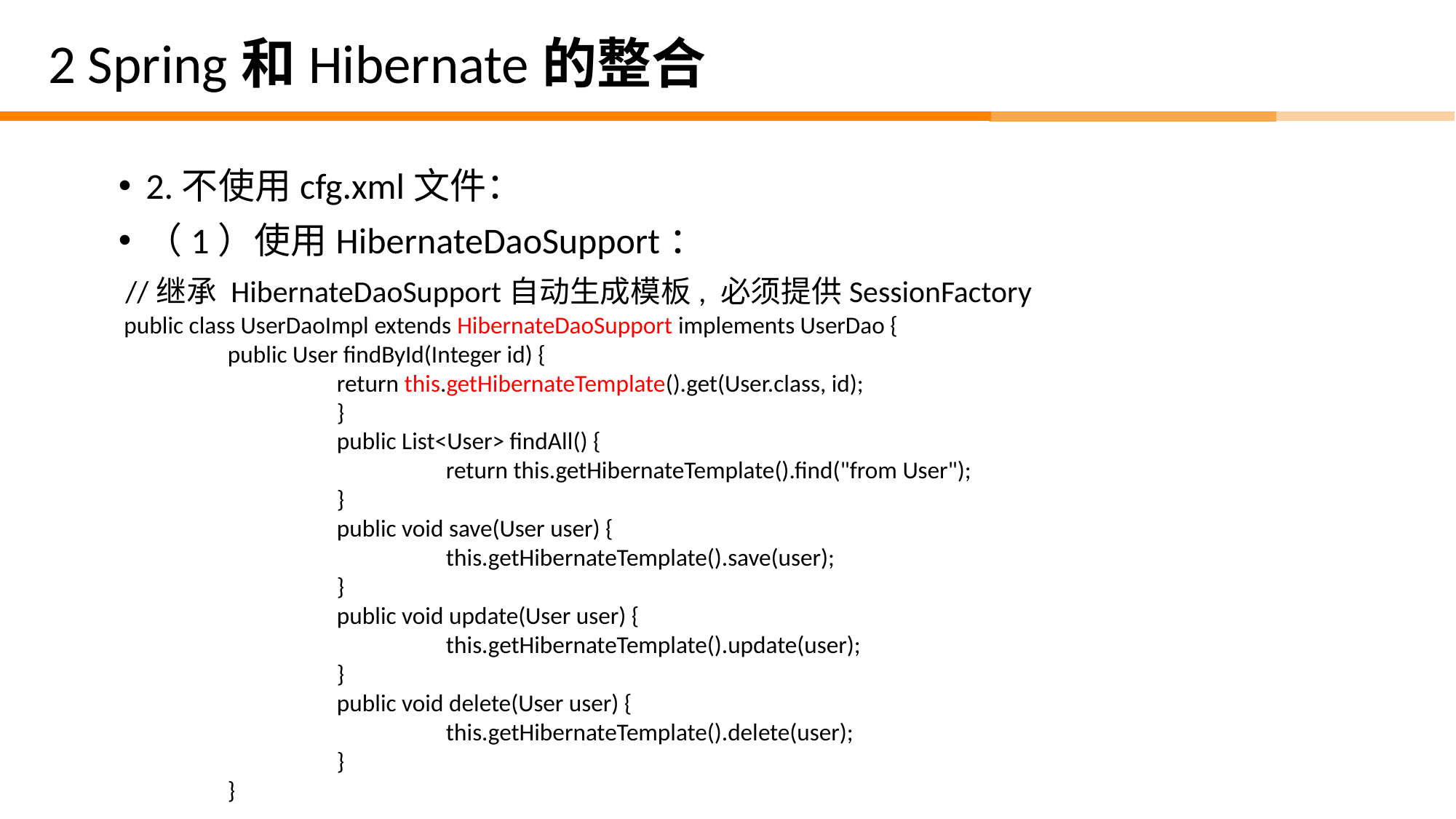

# 2 Spring和Hibernate的整合
2.不使用cfg.xml文件：
（1）使用HibernateDaoSupport：
 //继承 HibernateDaoSupport自动生成模板, 必须提供SessionFactory
 public class UserDaoImpl extends HibernateDaoSupport implements UserDao {
 	public User findById(Integer id) {
 		return this.getHibernateTemplate().get(User.class, id);
 		}
 		public List<User> findAll() {
 			return this.getHibernateTemplate().find("from User");
 		}
 		public void save(User user) {
 			this.getHibernateTemplate().save(user);
 		}
 		public void update(User user) {
 			this.getHibernateTemplate().update(user);
 		}
 		public void delete(User user) {
 			this.getHibernateTemplate().delete(user);
 		}
 	}